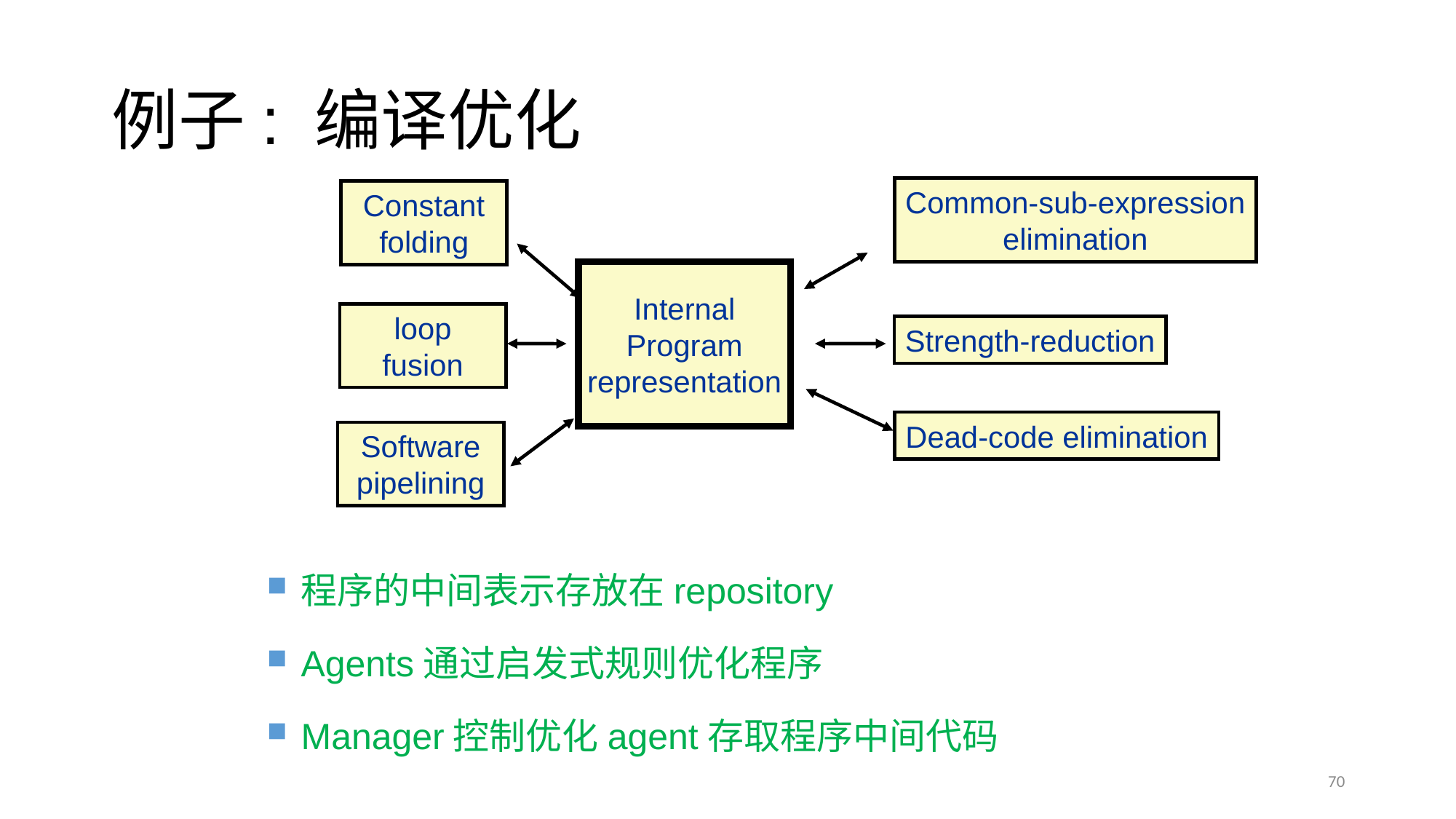

# 例子: 编译优化
Common-sub-expression
elimination
Constant
folding

Internal
Program
representation
loop
fusion
Strength-reduction

Dead-code elimination

Software
pipelining
程序的中间表示存放在repository
Agents通过启发式规则优化程序
Manager控制优化agent存取程序中间代码
70